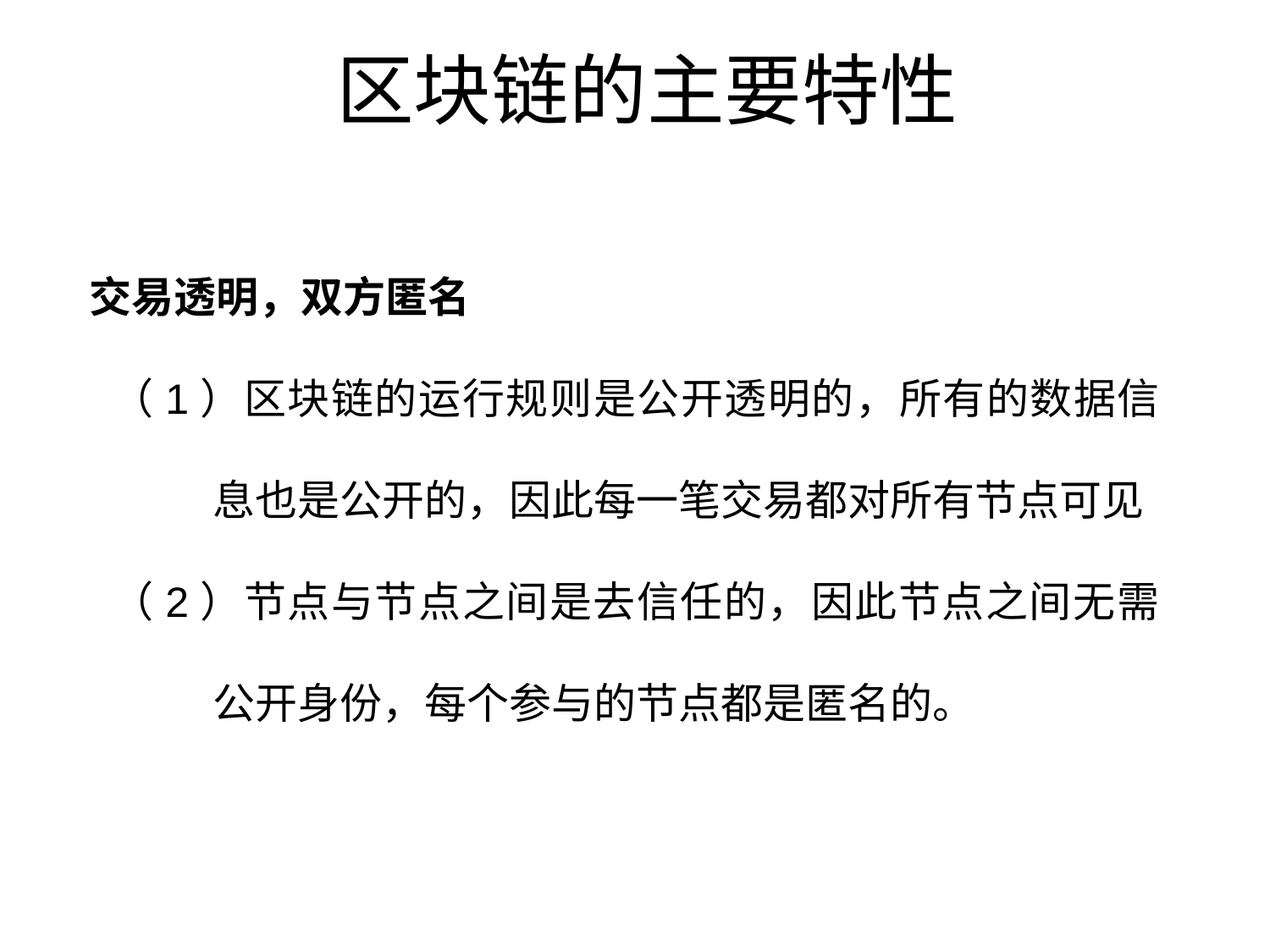

# 区块链的主要特性
交易透明，双方匿名
 （1）区块链的运行规则是公开透明的，所有的数据信息也是公开的，因此每一笔交易都对所有节点可见
 （2）节点与节点之间是去信任的，因此节点之间无需公开身份，每个参与的节点都是匿名的。